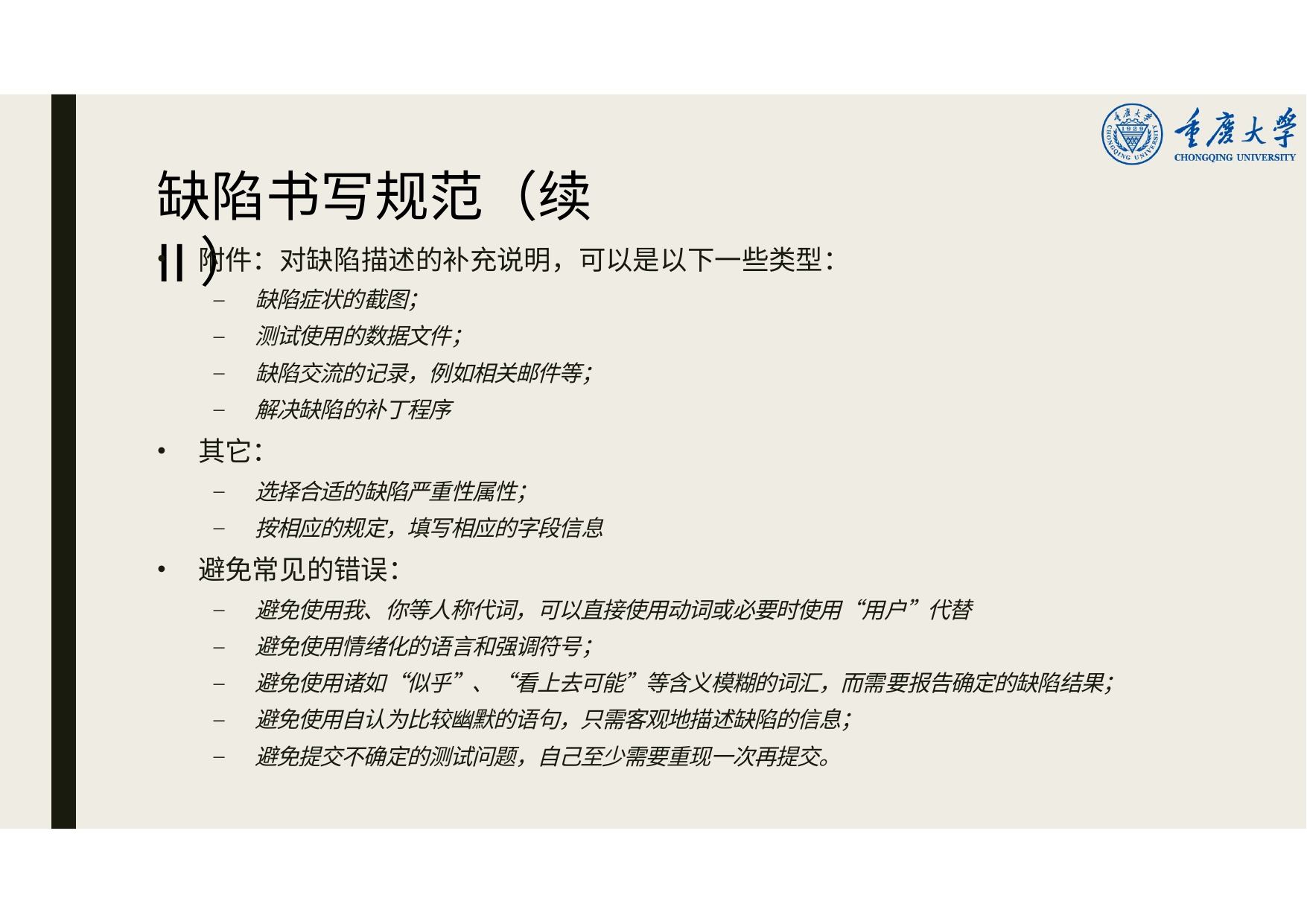

# 缺陷书写规范（续II）
附件：对缺陷描述的补充说明，可以是以下一些类型：
缺陷症状的截图；
测试使用的数据文件；
缺陷交流的记录，例如相关邮件等；
解决缺陷的补丁程序
其它：
选择合适的缺陷严重性属性；
按相应的规定，填写相应的字段信息
避免常见的错误：
避免使用我、你等人称代词，可以直接使用动词或必要时使用“用户”代替
避免使用情绪化的语言和强调符号；
避免使用诸如“似乎”、“看上去可能”等含义模糊的词汇，而需要报告确定的缺陷结果；
避免使用自认为比较幽默的语句，只需客观地描述缺陷的信息；
避免提交不确定的测试问题，自己至少需要重现一次再提交。